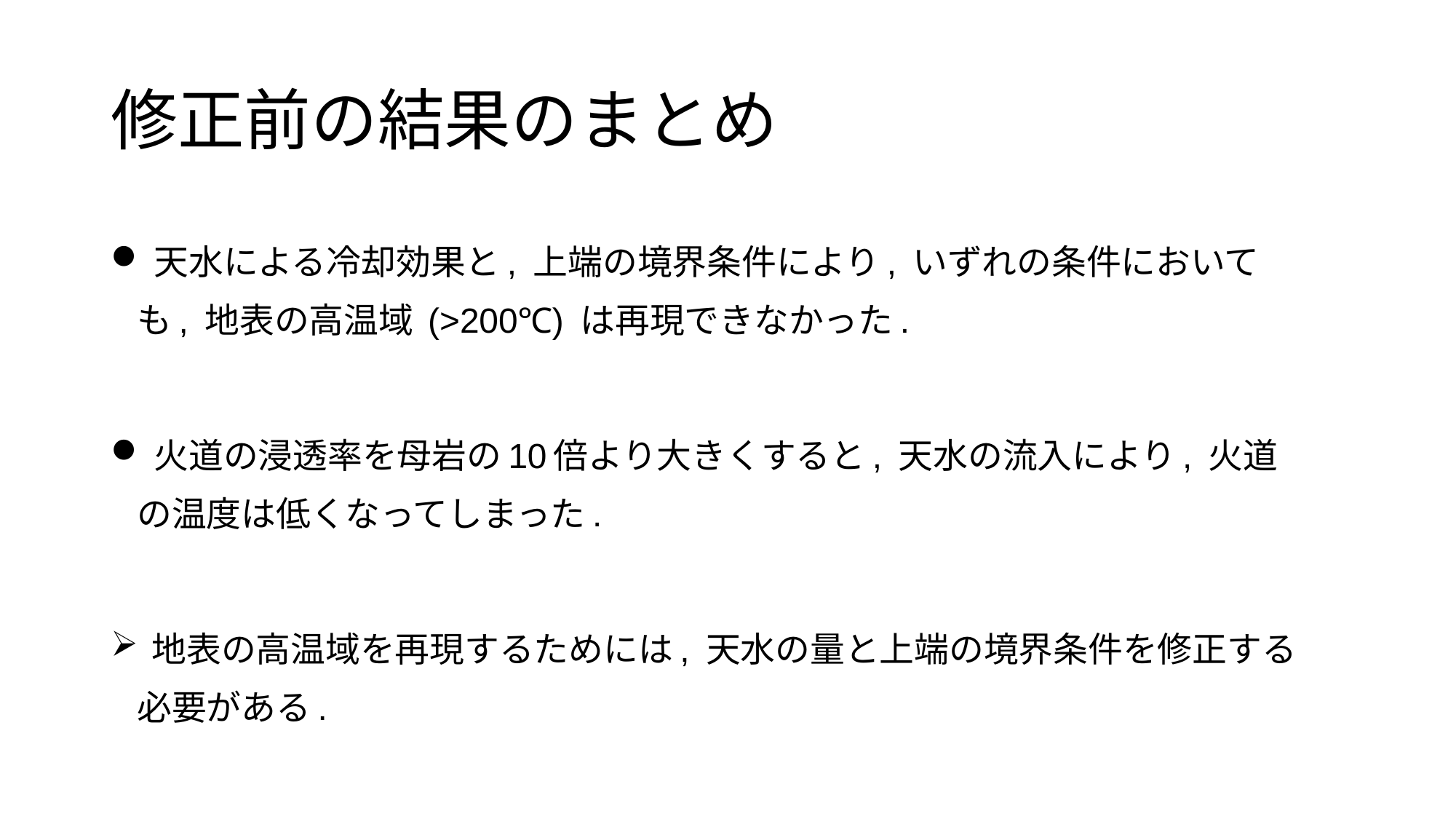

# 修正前の結果のまとめ
 天水による冷却効果と, 上端の境界条件により, いずれの条件においても, 地表の高温域 (>200℃) は再現できなかった.

 火道の浸透率を母岩の10倍より大きくすると, 天水の流入により, 火道の温度は低くなってしまった.

 地表の高温域を再現するためには, 天水の量と上端の境界条件を修正する必要がある.